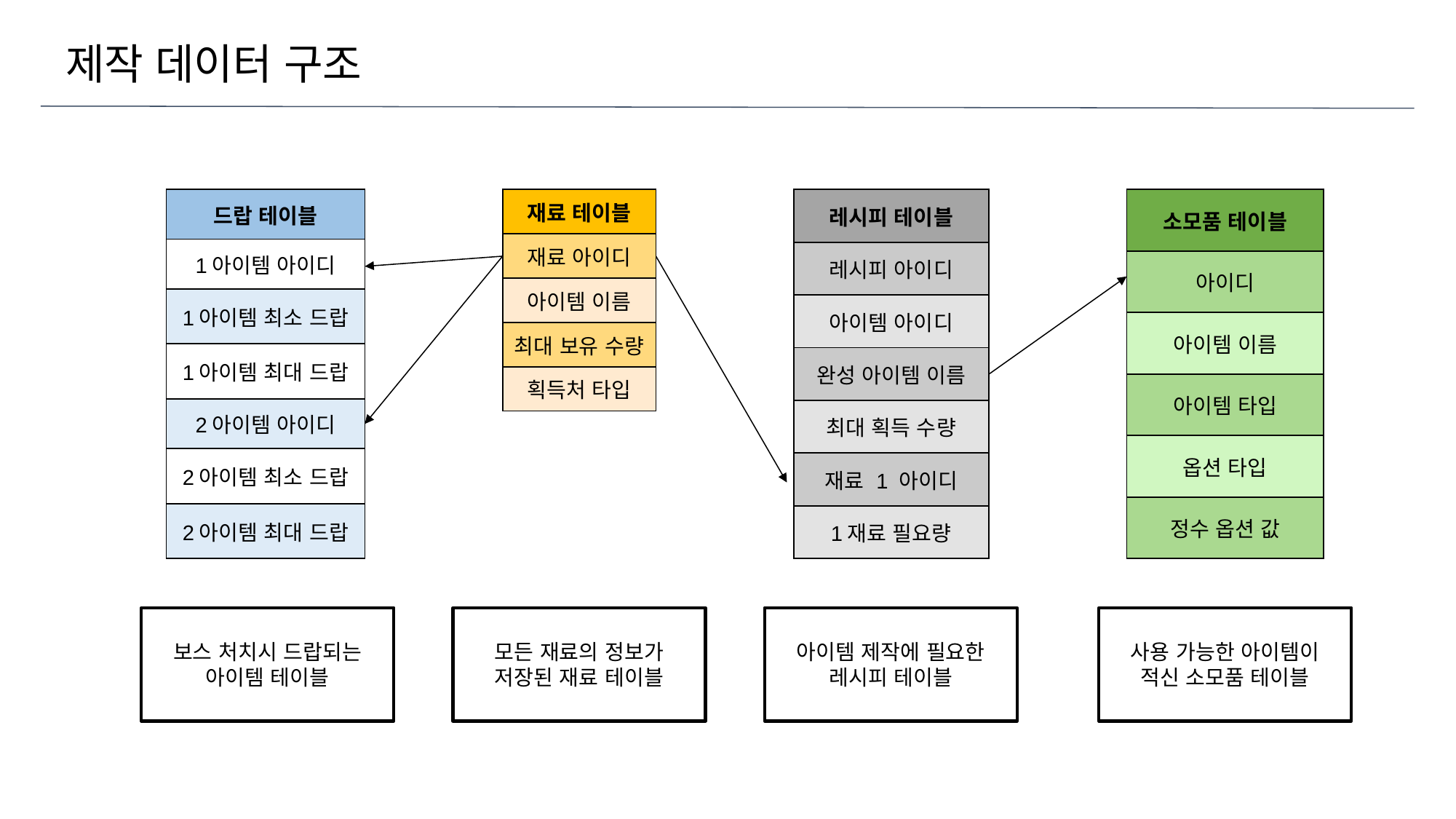

# 제작 데이터 구조
| 드랍 테이블 |
| --- |
| 1아이템 아이디 |
| 1아이템 최소 드랍 |
| 1아이템 최대 드랍 |
| 2아이템 아이디 |
| 2아이템 최소 드랍 |
| 2아이템 최대 드랍 |
| 재료 테이블 |
| --- |
| 재료 아이디 |
| 아이템 이름 |
| 최대 보유 수량 |
| 획득처 타입 |
| 레시피 테이블 |
| --- |
| 레시피 아이디 |
| 아이템 아이디 |
| 완성 아이템 이름 |
| 최대 획득 수량 |
| 재료 1 아이디 |
| 1재료 필요량 |
| 소모품 테이블 |
| --- |
| 아이디 |
| 아이템 이름 |
| 아이템 타입 |
| 옵션 타입 |
| 정수 옵션 값 |
보스 처치시 드랍되는 아이템 테이블
모든 재료의 정보가 저장된 재료 테이블
아이템 제작에 필요한 레시피 테이블
사용 가능한 아이템이 적신 소모품 테이블